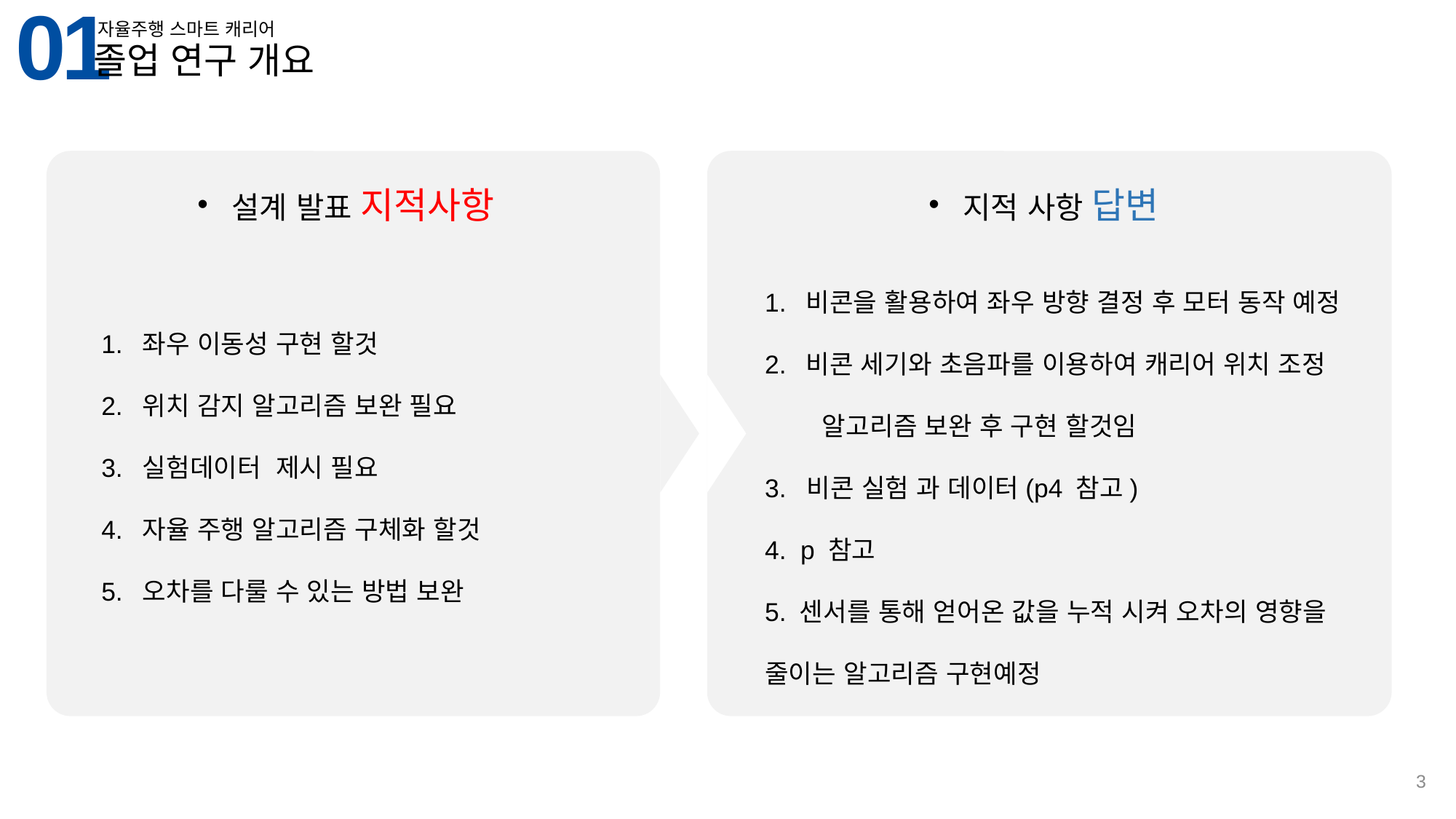

01
자율주행 스마트 캐리어
졸업 연구 개요

설계 발표 지적사항
지적 사항 답변
비콘을 활용하여 좌우 방향 결정 후 모터 동작 예정
비콘 세기와 초음파를 이용하여 캐리어 위치 조정
       알고리즘 보완 후 구현 할것임
3.  비콘 실험 과 데이터(p4 참고)
4.  p 참고
5. 센서를 통해 얻어온 값을 누적 시켜 오차의 영향을 줄이는 알고리즘 구현예정

좌우 이동성 구현 할것
위치 감지 알고리즘 보완 필요
실험데이터  제시 필요
자율 주행 알고리즘 구체화 할것
오차를 다룰 수 있는 방법 보완

3